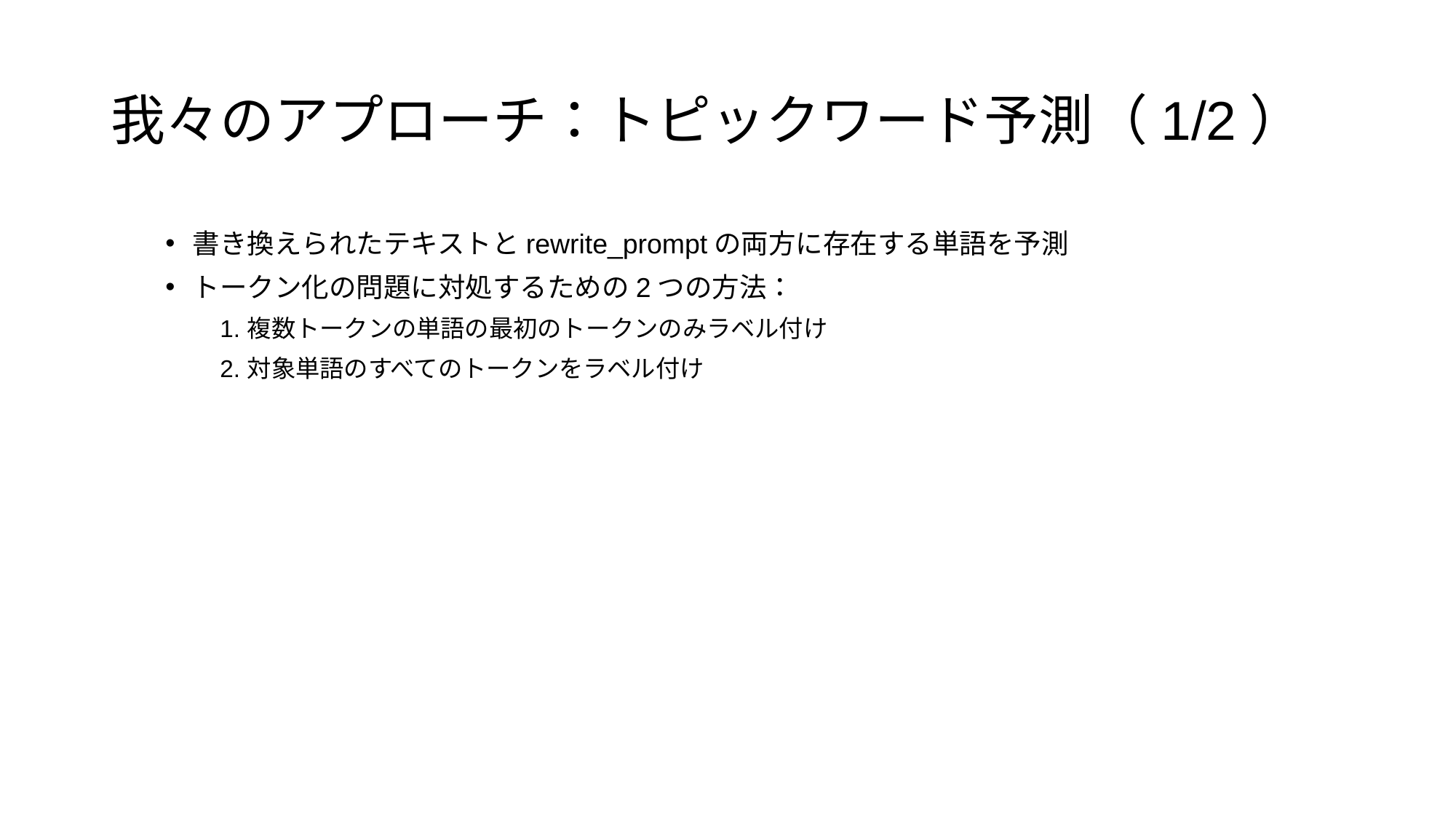

# 我々のアプローチ：トピックワード予測（1/2）
書き換えられたテキストとrewrite_promptの両方に存在する単語を予測
トークン化の問題に対処するための2つの方法：
複数トークンの単語の最初のトークンのみラベル付け
対象単語のすべてのトークンをラベル付け